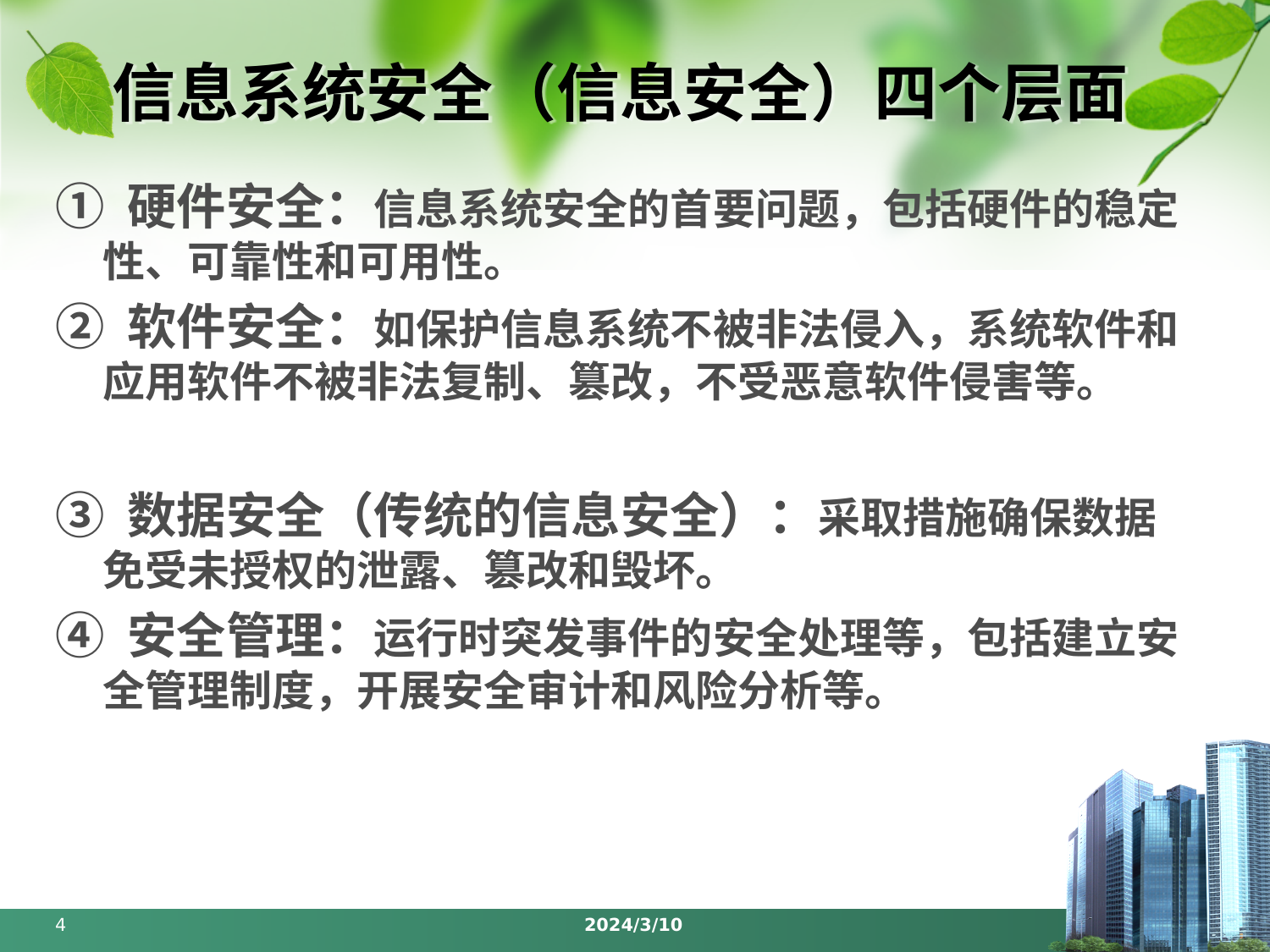

# 信息系统安全（信息安全）四个层面
① 硬件安全：信息系统安全的首要问题，包括硬件的稳定性、可靠性和可用性。
② 软件安全：如保护信息系统不被非法侵入，系统软件和应用软件不被非法复制、篡改，不受恶意软件侵害等。

③ 数据安全（传统的信息安全）：采取措施确保数据免受未授权的泄露、篡改和毁坏。
④ 安全管理：运行时突发事件的安全处理等，包括建立安全管理制度，开展安全审计和风险分析等。
4
2024/3/10